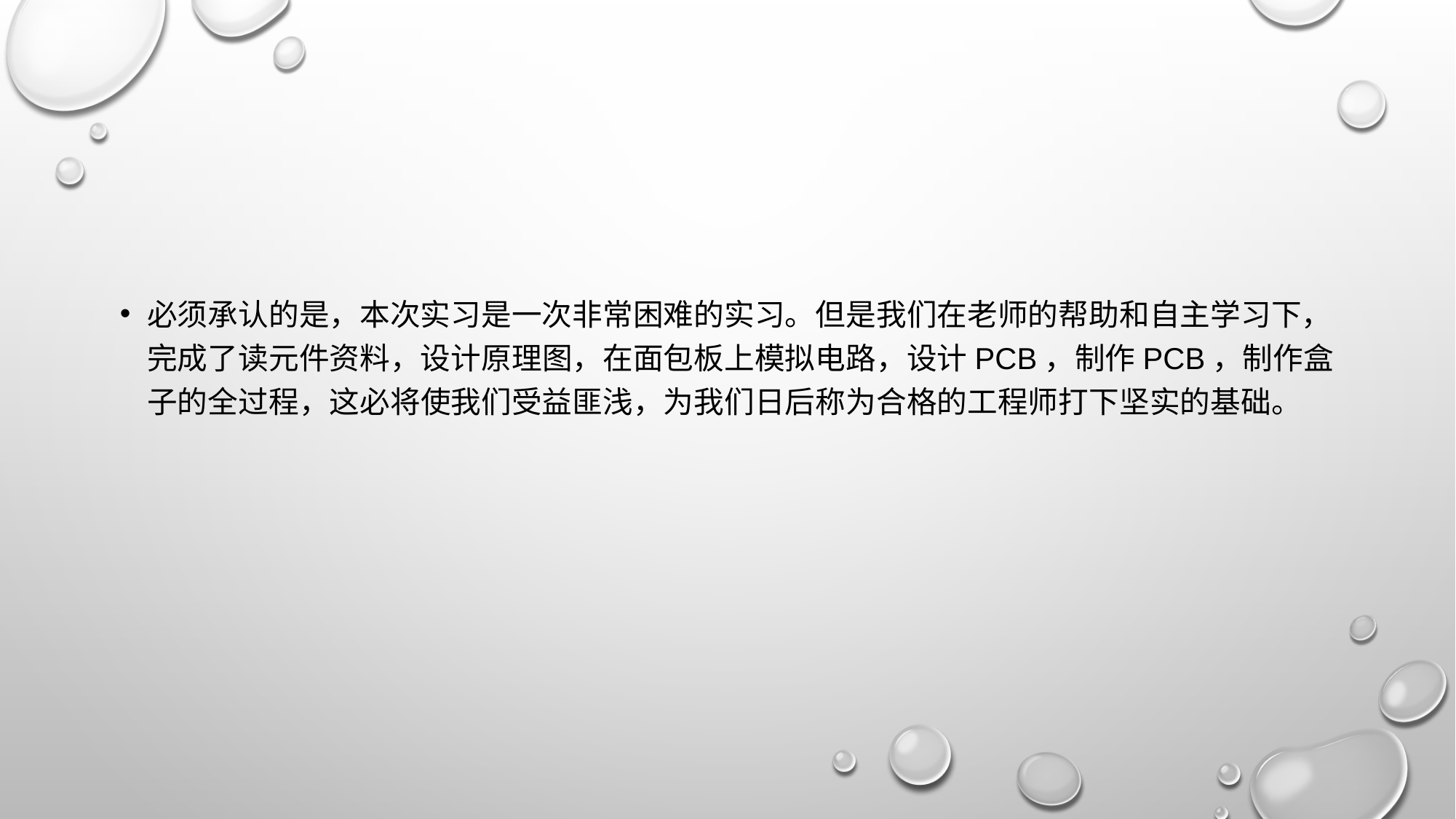

#
必须承认的是，本次实习是一次非常困难的实习。但是我们在老师的帮助和自主学习下，完成了读元件资料，设计原理图，在面包板上模拟电路，设计PCB，制作PCB，制作盒子的全过程，这必将使我们受益匪浅，为我们日后称为合格的工程师打下坚实的基础。